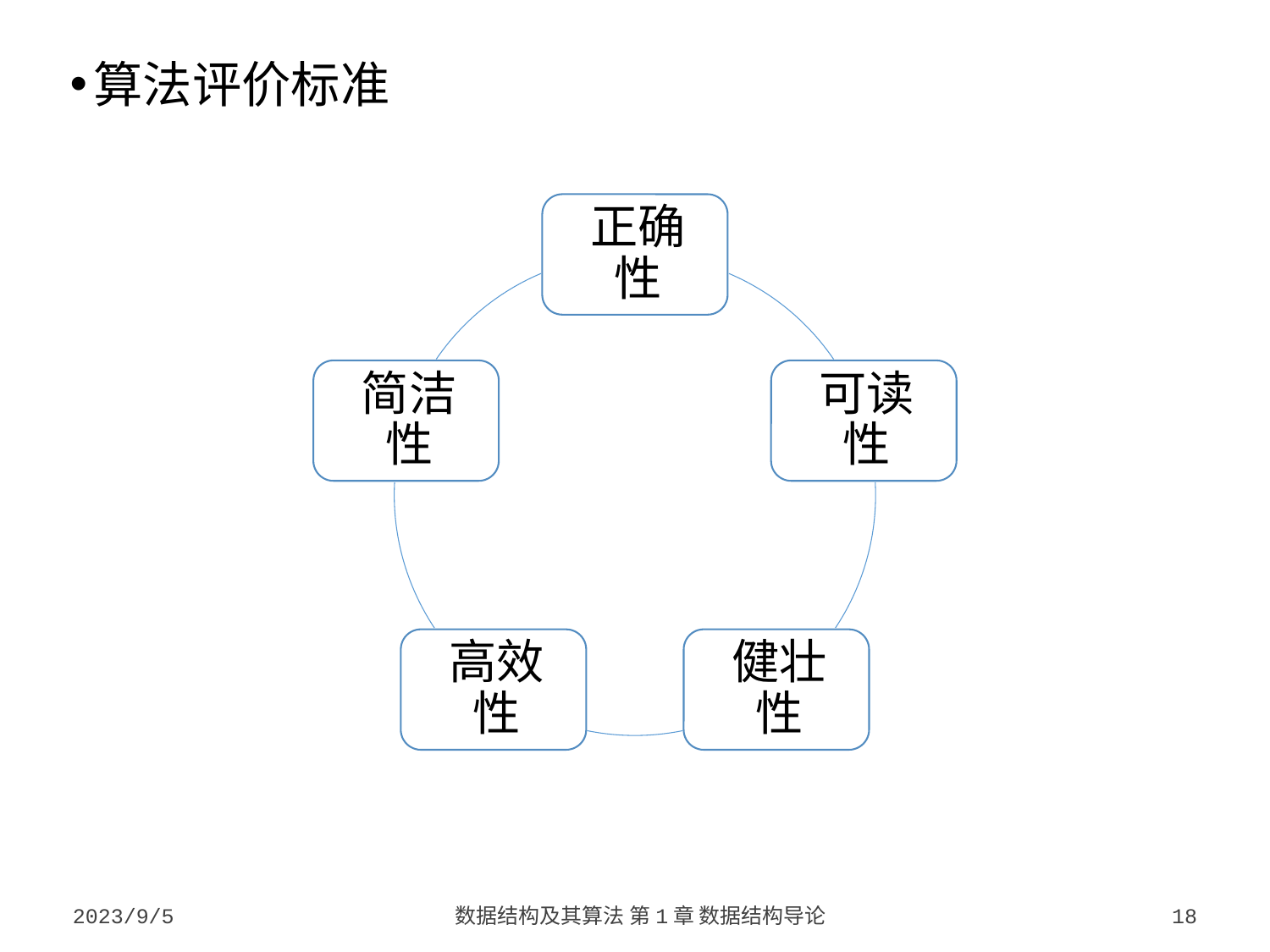

算法评价标准
正确性
可读性
健壮性
高效性
简洁性
2023/9/5
数据结构及其算法 第1章 数据结构导论
18